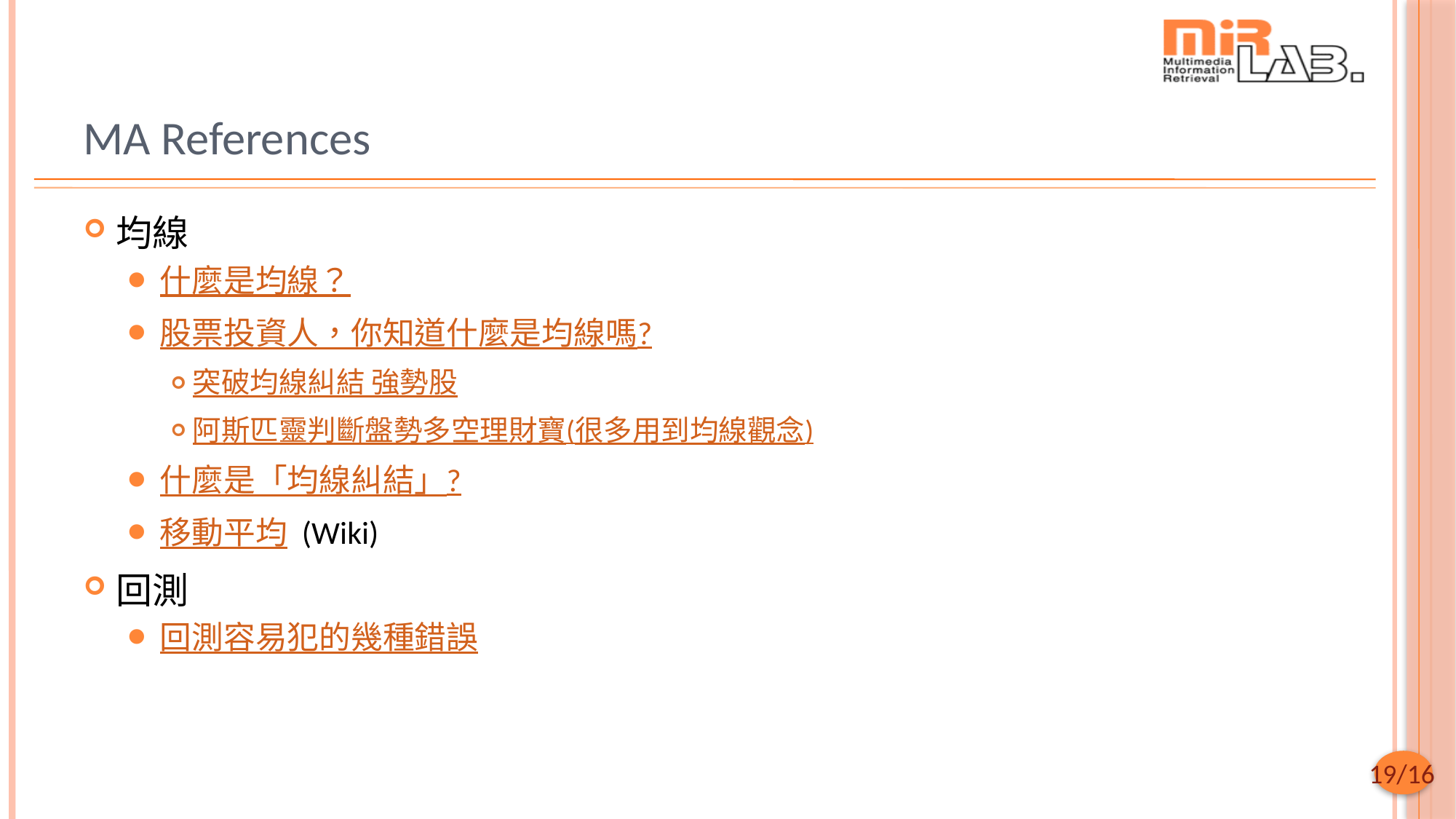

# MA References
均線
什麼是均線？
股票投資人，你知道什麼是均線嗎?
突破均線糾結 強勢股
阿斯匹靈判斷盤勢多空理財寶(很多用到均線觀念)
什麼是「均線糾結」?
移動平均 (Wiki)
回測
回測容易犯的幾種錯誤